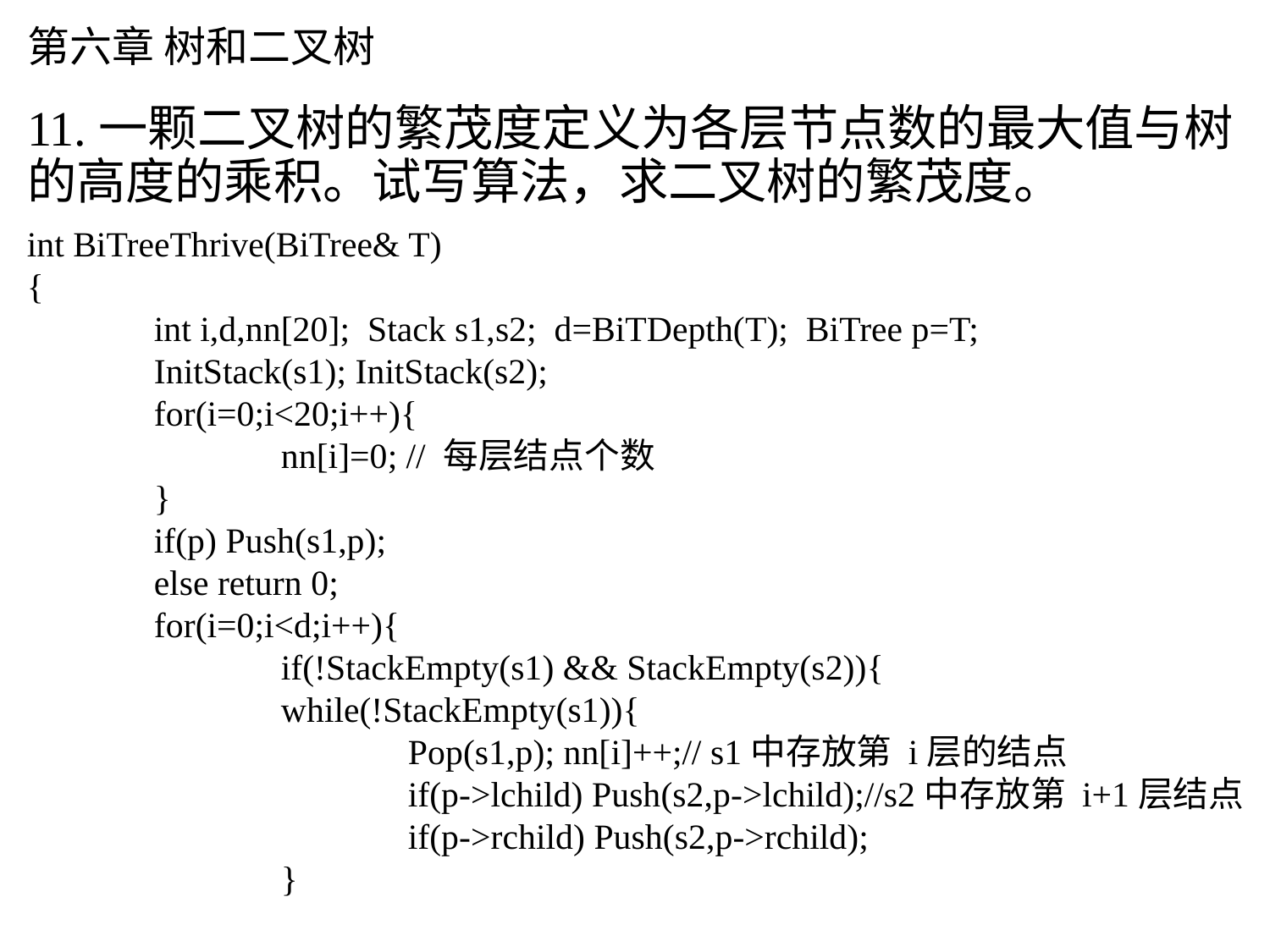

# 第六章 树和二叉树
11.一颗二叉树的繁茂度定义为各层节点数的最大值与树的高度的乘积。试写算法，求二叉树的繁茂度。
int BiTreeThrive(BiTree& T)
{
	int i,d,nn[20];  Stack s1,s2;  d=BiTDepth(T);  BiTree p=T;
	InitStack(s1); InitStack(s2);
	for(i=0;i<20;i++){
		nn[i]=0; // 每层结点个数
	}
	if(p) Push(s1,p);
	else return 0;
	for(i=0;i<d;i++){
		if(!StackEmpty(s1) && StackEmpty(s2)){
		while(!StackEmpty(s1)){
			Pop(s1,p); nn[i]++;// s1中存放第 i层的结点
			if(p->lchild) Push(s2,p->lchild);//s2中存放第 i+1层结点
			if(p->rchild) Push(s2,p->rchild);
		}